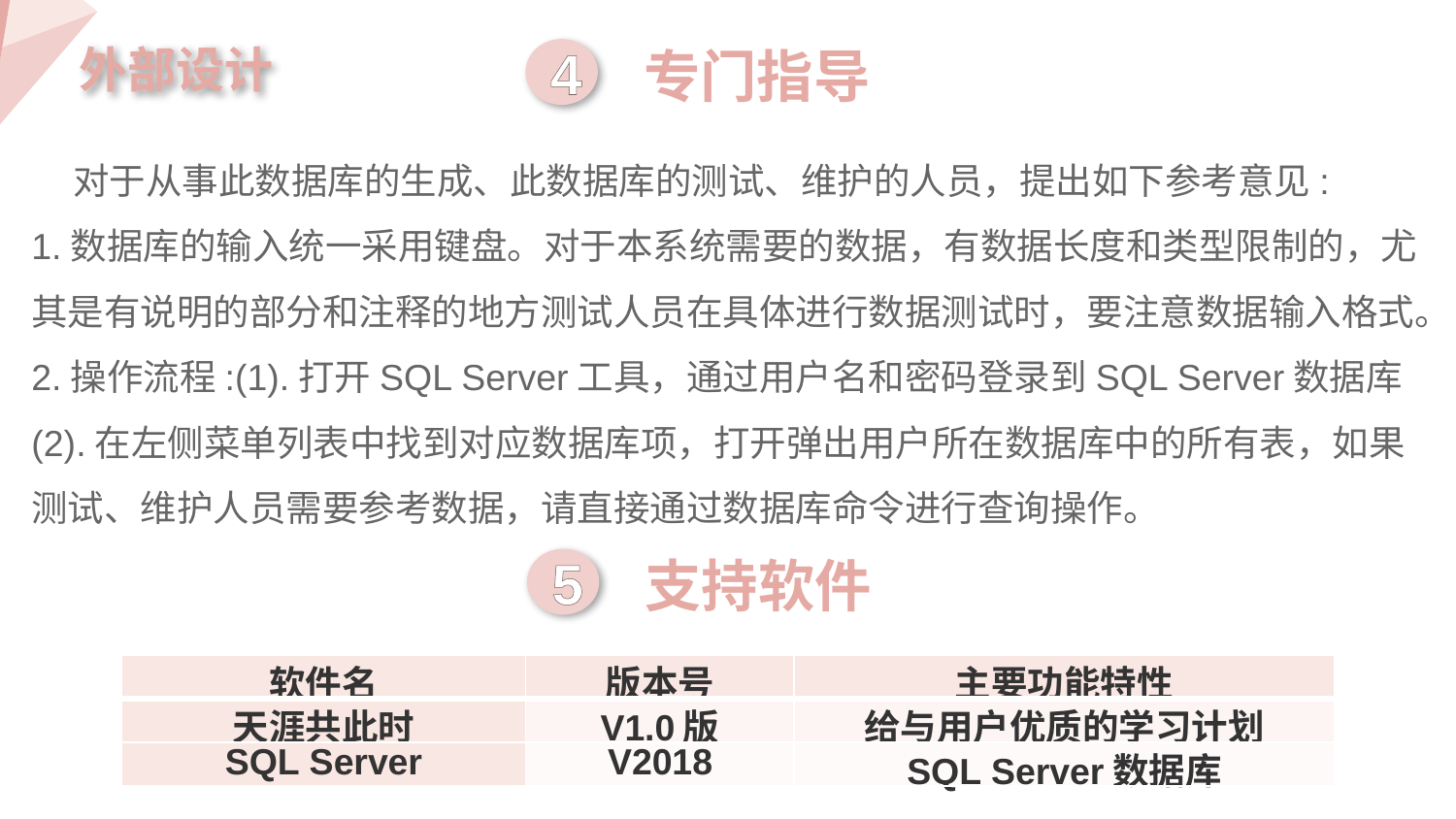

外部设计
专门指导
4
    对于从事此数据库的生成、此数据库的测试、维护的人员，提出如下参考意见:
1.数据库的输入统一采用键盘。对于本系统需要的数据，有数据长度和类型限制的，尤其是有说明的部分和注释的地方测试人员在具体进行数据测试时，要注意数据输入格式。2.操作流程:(1).打开SQL Server工具，通过用户名和密码登录到SQL Server数据库
(2).在左侧菜单列表中找到对应数据库项，打开弹出用户所在数据库中的所有表，如果测试、维护人员需要参考数据，请直接通过数据库命令进行查询操作。

支持软件
5
| 软件名 | 版本号 | 主要功能特性 |
| --- | --- | --- |
| 天涯共此时 | V1.0版 | 给与用户优质的学习计划 |
| SQL Server | V2018 | SQL Server数据库 |